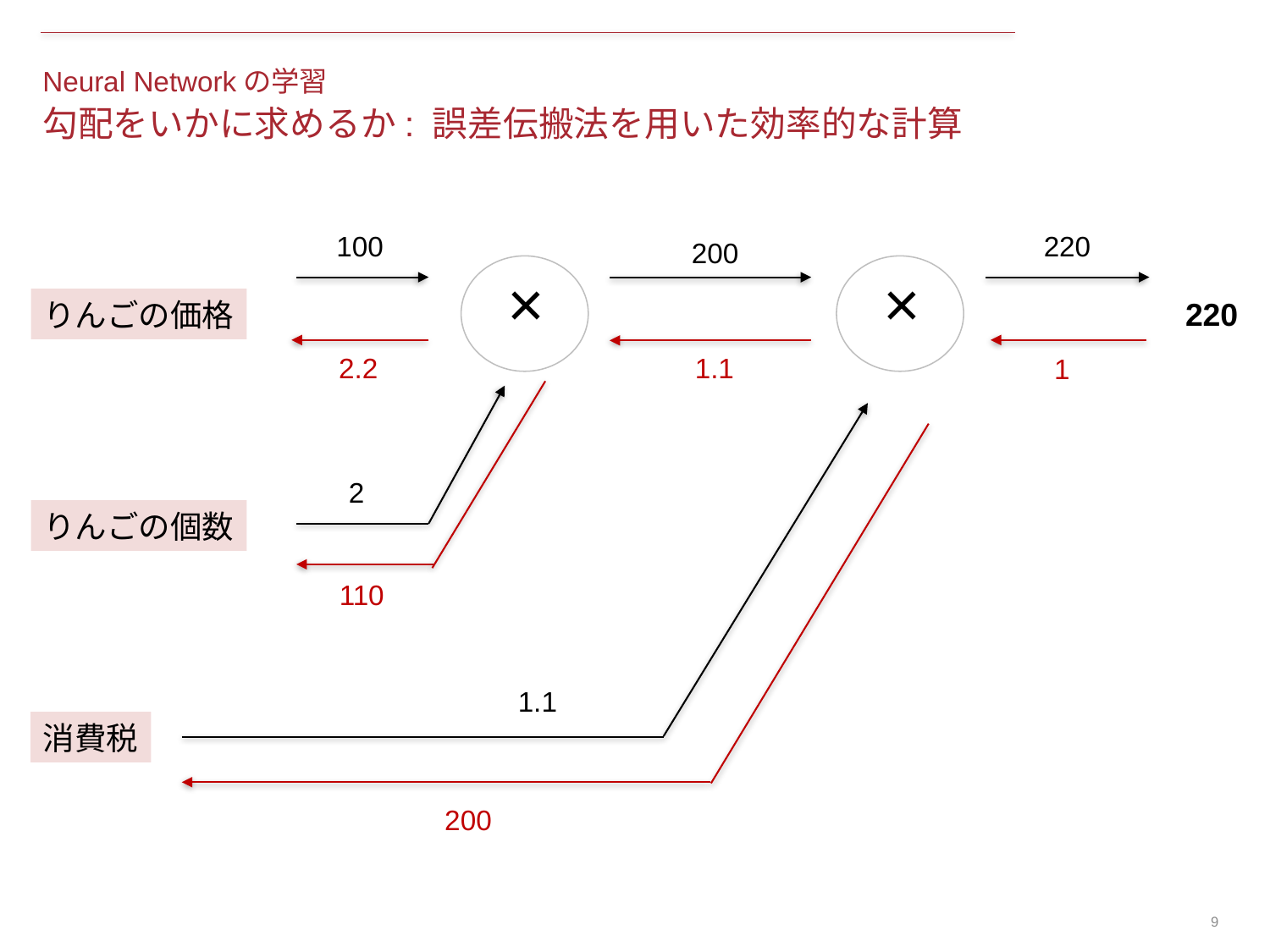

# Neural Networkの学習 勾配をいかに求めるか: 誤差伝搬法を用いた効率的な計算
100
220
200

×

×
220
りんごの価格
1.1
2.2
1
2
りんごの個数
110
1.1
消費税
200
9